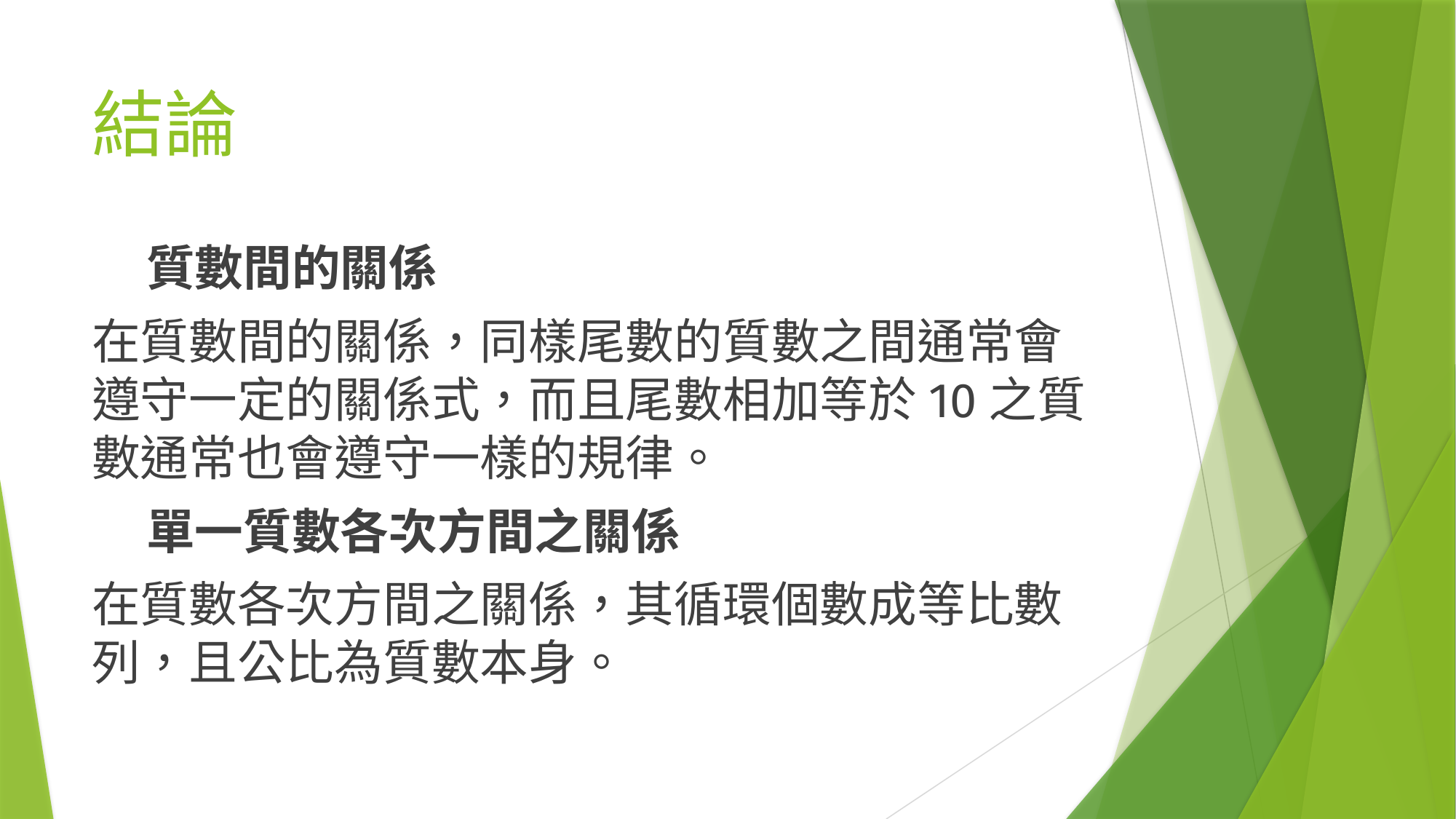

# 結論
質數間的關係
在質數間的關係，同樣尾數的質數之間通常會遵守一定的關係式，而且尾數相加等於10之質數通常也會遵守一樣的規律。
單一質數各次方間之關係
在質數各次方間之關係，其循環個數成等比數列，且公比為質數本身。